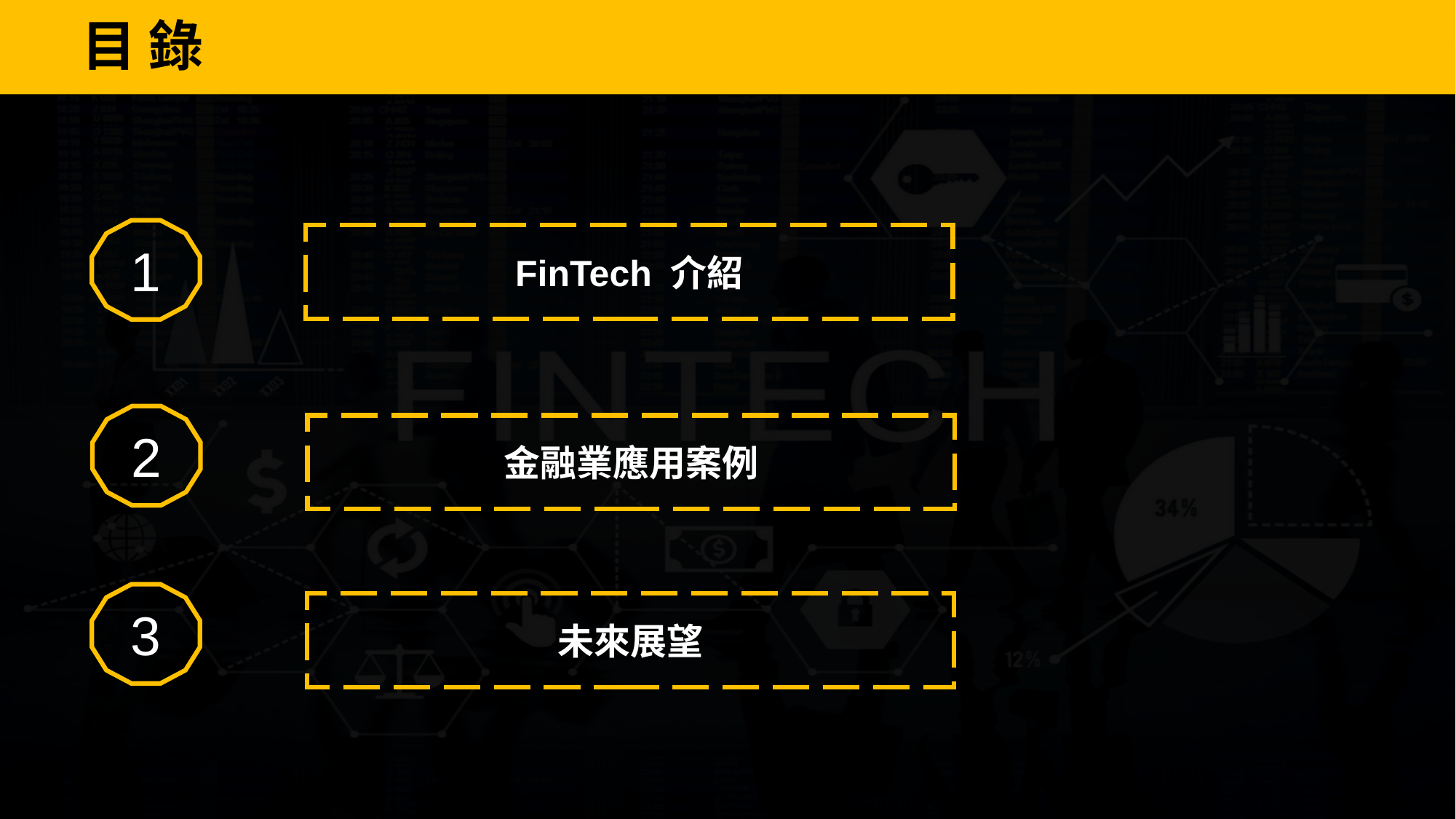

目 錄
1
FinTech 介紹
1
2
金融業應用案例
3
未來展望